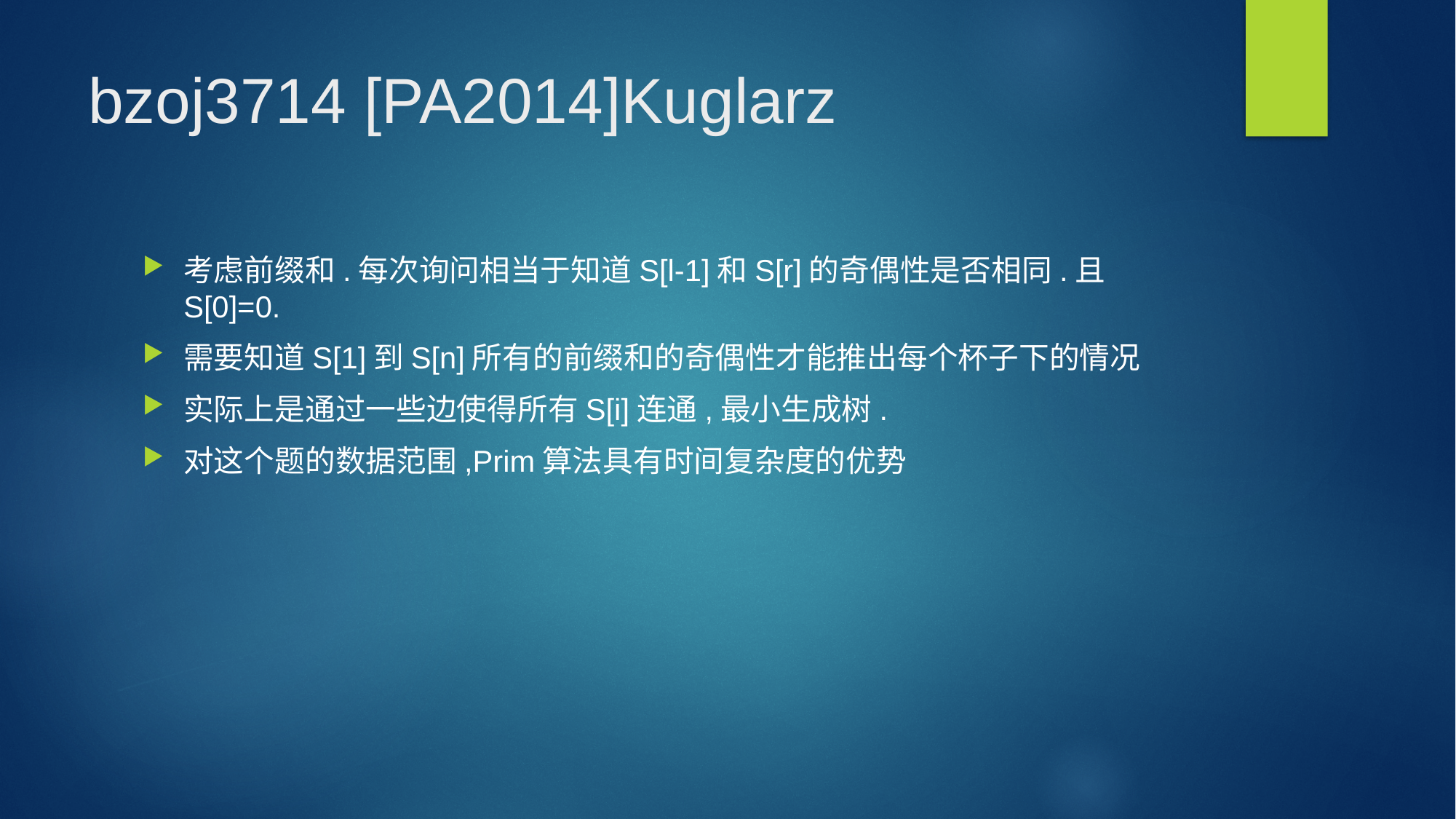

# bzoj3714 [PA2014]Kuglarz
考虑前缀和.每次询问相当于知道S[l-1]和S[r]的奇偶性是否相同.且S[0]=0.
需要知道S[1]到S[n]所有的前缀和的奇偶性才能推出每个杯子下的情况
实际上是通过一些边使得所有S[i]连通,最小生成树.
对这个题的数据范围,Prim算法具有时间复杂度的优势